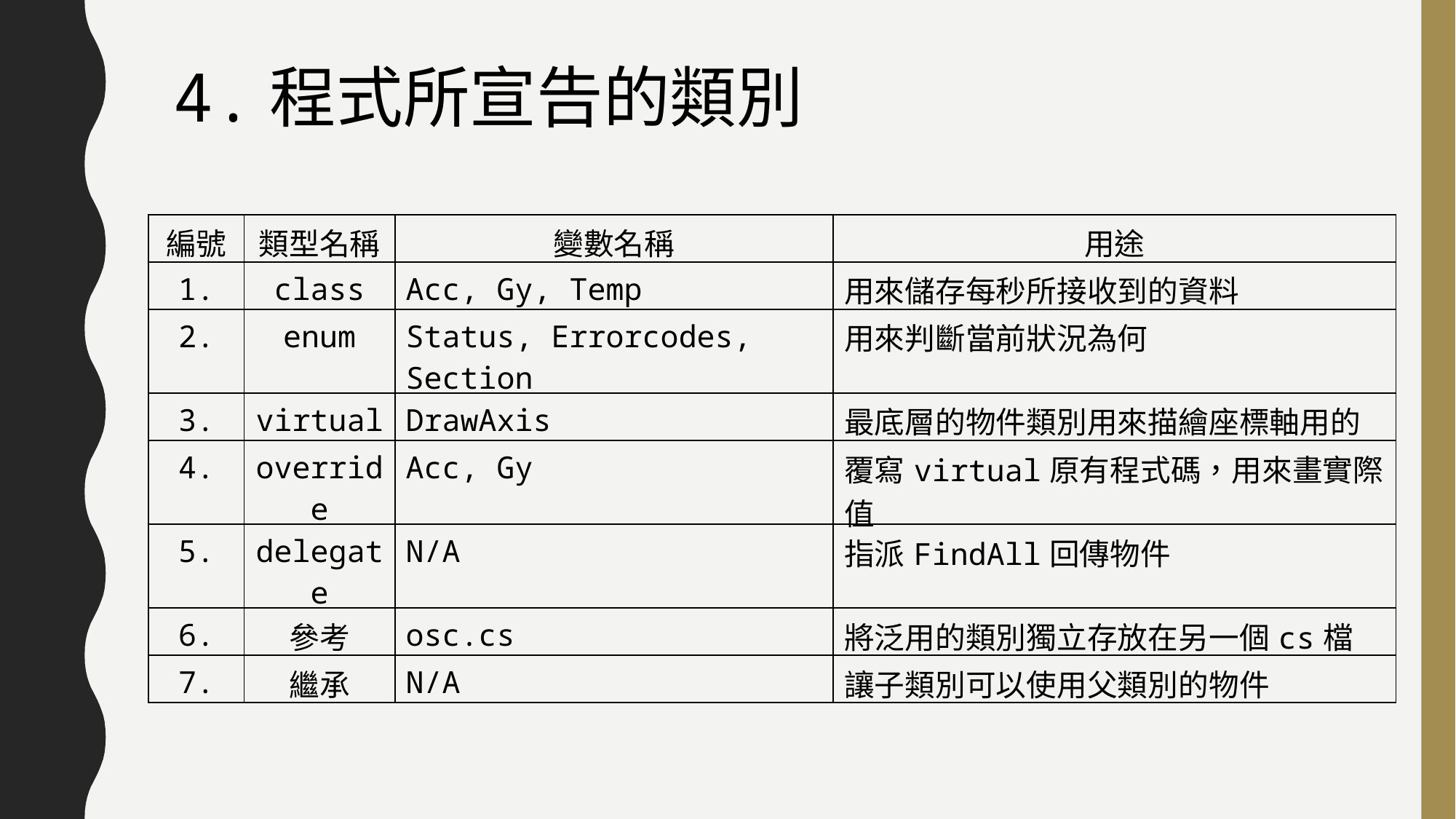

4.程式所宣告的類別
| 編號 | 類型名稱 | 變數名稱 | 用途 |
| --- | --- | --- | --- |
| 1. | class | Acc, Gy, Temp | 用來儲存每秒所接收到的資料 |
| 2. | enum | Status, Errorcodes, Section | 用來判斷當前狀況為何 |
| 3. | virtual | DrawAxis | 最底層的物件類別用來描繪座標軸用的 |
| 4. | override | Acc, Gy | 覆寫virtual原有程式碼，用來畫實際值 |
| 5. | delegate | N/A | 指派FindAll回傳物件 |
| 6. | 參考 | osc.cs | 將泛用的類別獨立存放在另一個cs檔 |
| 7. | 繼承 | N/A | 讓子類別可以使用父類別的物件 |